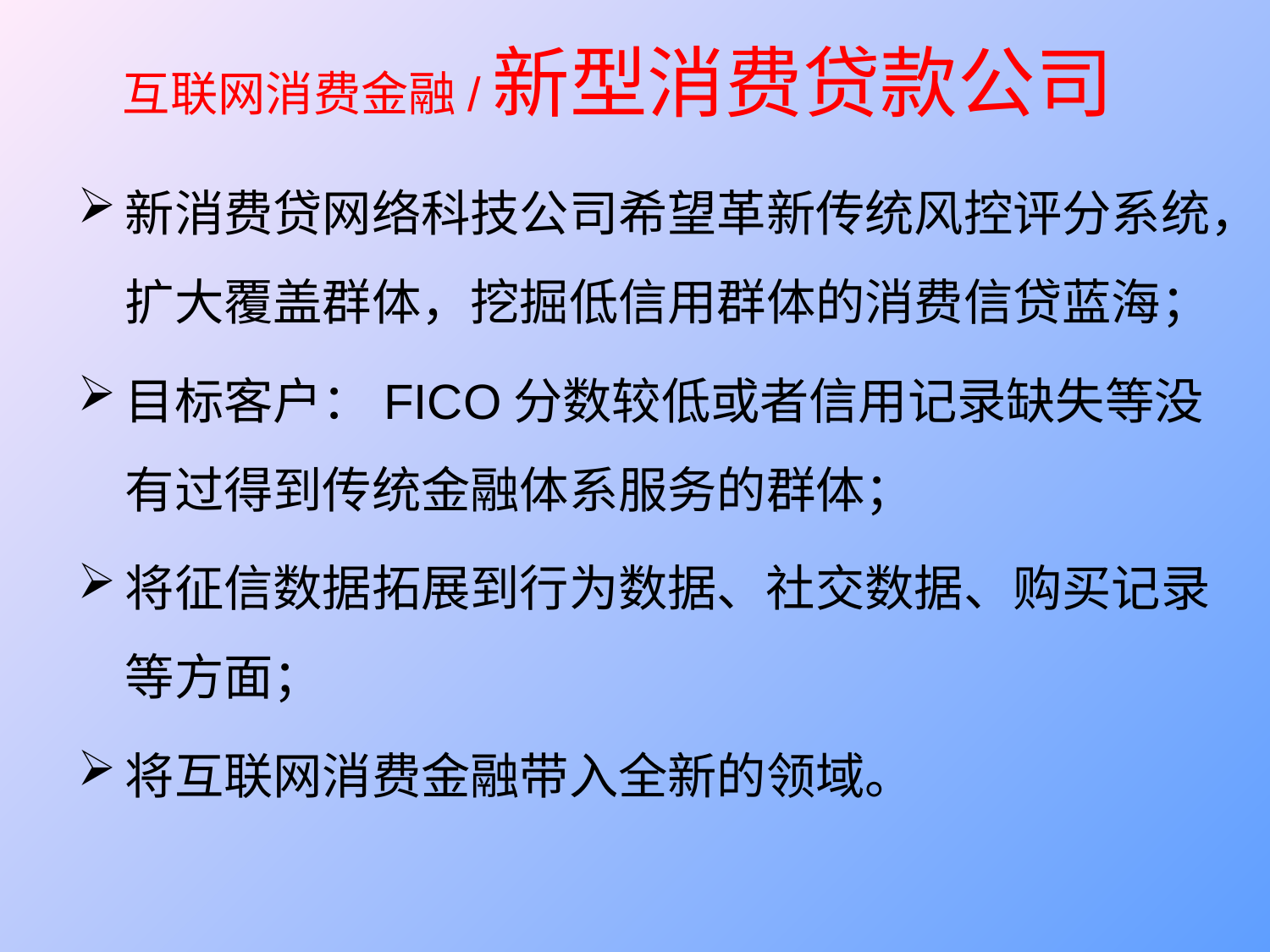

# 互联网消费金融/新型消费贷款公司
新消费贷网络科技公司希望革新传统风控评分系统，扩大覆盖群体，挖掘低信用群体的消费信贷蓝海；
目标客户：FICO分数较低或者信用记录缺失等没有过得到传统金融体系服务的群体；
将征信数据拓展到行为数据、社交数据、购买记录等方面；
将互联网消费金融带入全新的领域。